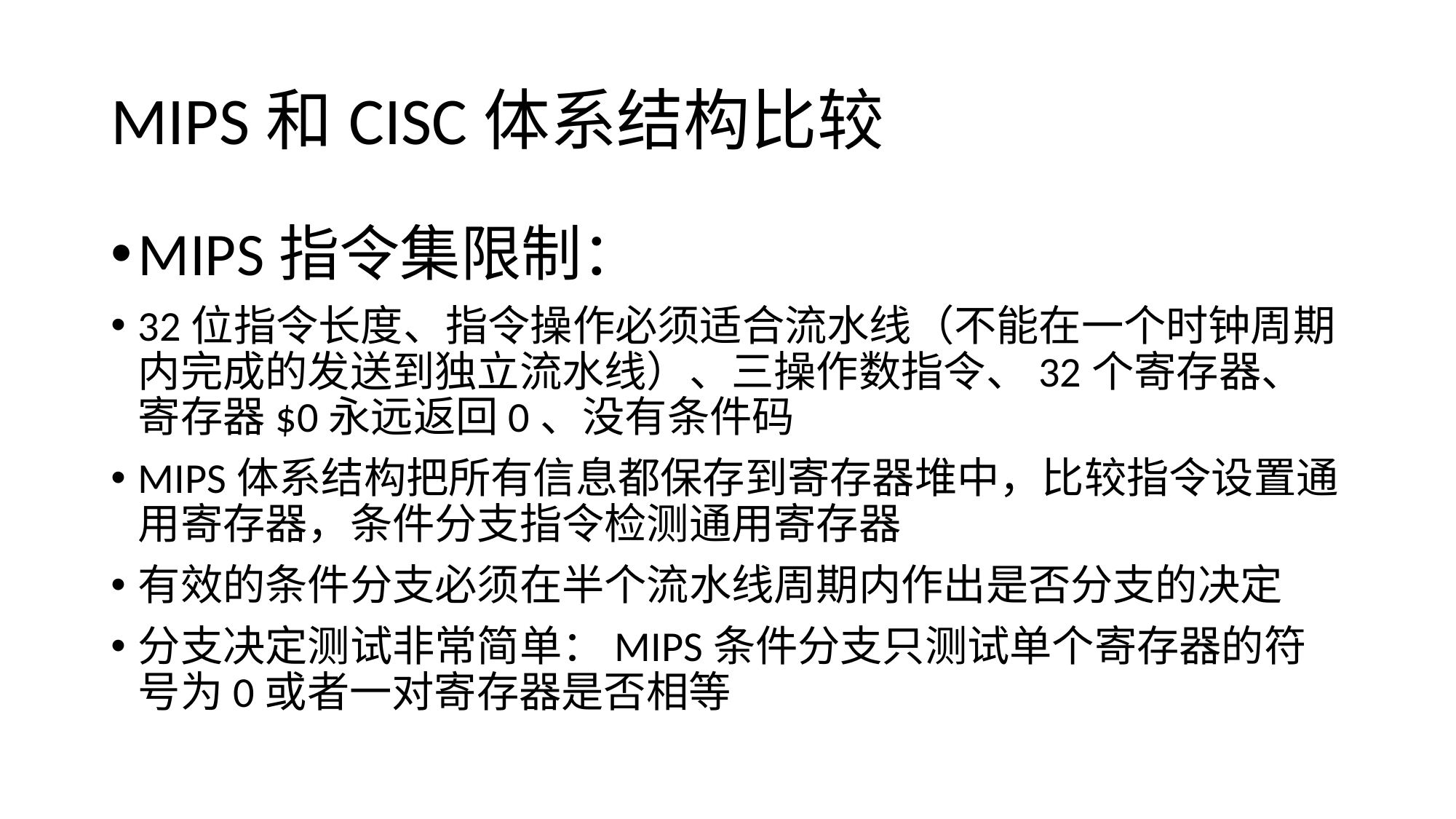

# MIPS和CISC体系结构比较
MIPS指令集限制：
32位指令长度、指令操作必须适合流水线（不能在一个时钟周期内完成的发送到独立流水线）、三操作数指令、32个寄存器、寄存器$0永远返回0、没有条件码
MIPS体系结构把所有信息都保存到寄存器堆中，比较指令设置通用寄存器，条件分支指令检测通用寄存器
有效的条件分支必须在半个流水线周期内作出是否分支的决定
分支决定测试非常简单：MIPS条件分支只测试单个寄存器的符号为0或者一对寄存器是否相等